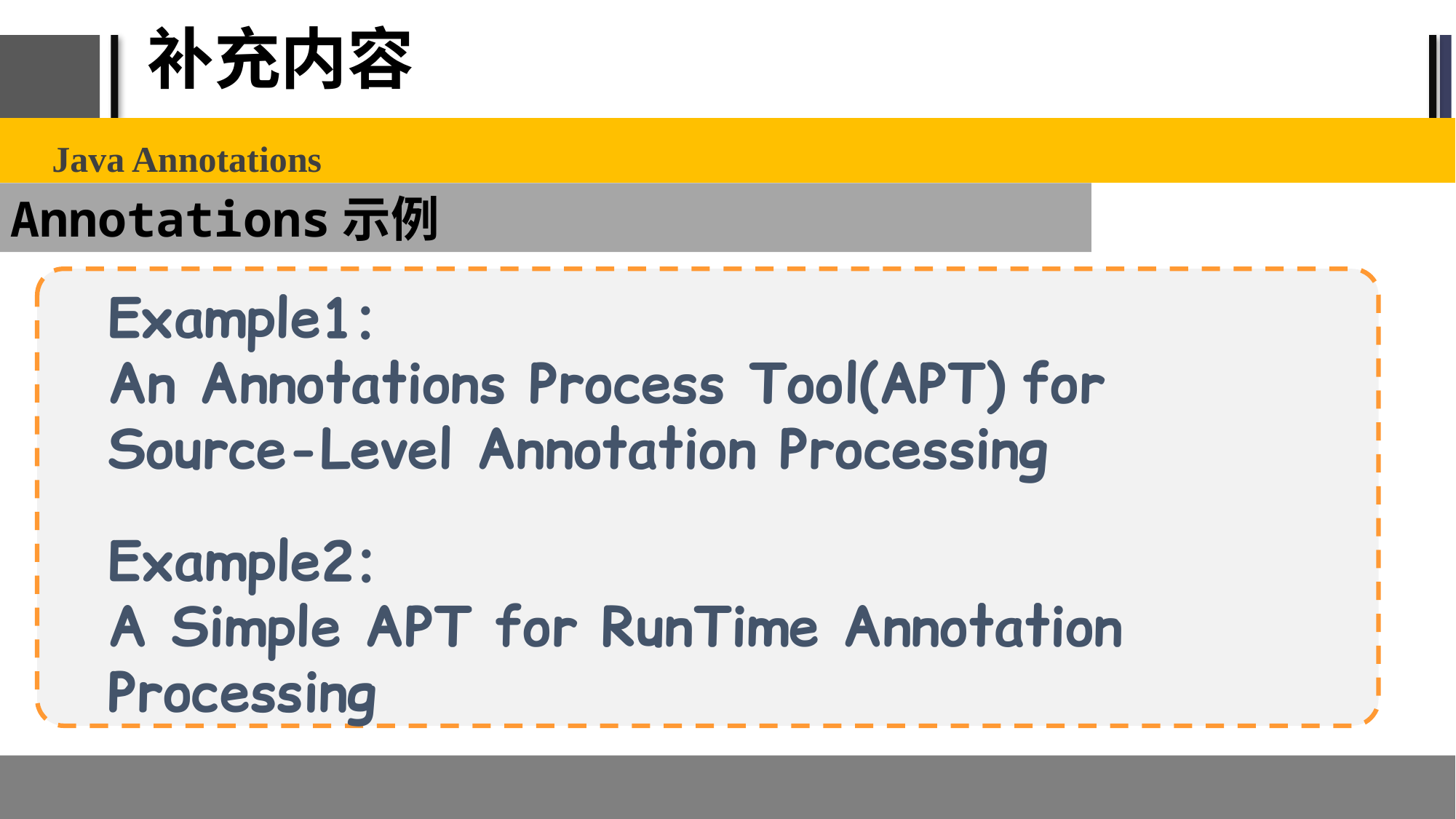

# 补充内容

Java Annotations
Annotations示例

Example1:
An Annotations Process Tool(APT) for Source-Level Annotation Processing
Example2:
A Simple APT for RunTime Annotation Processing